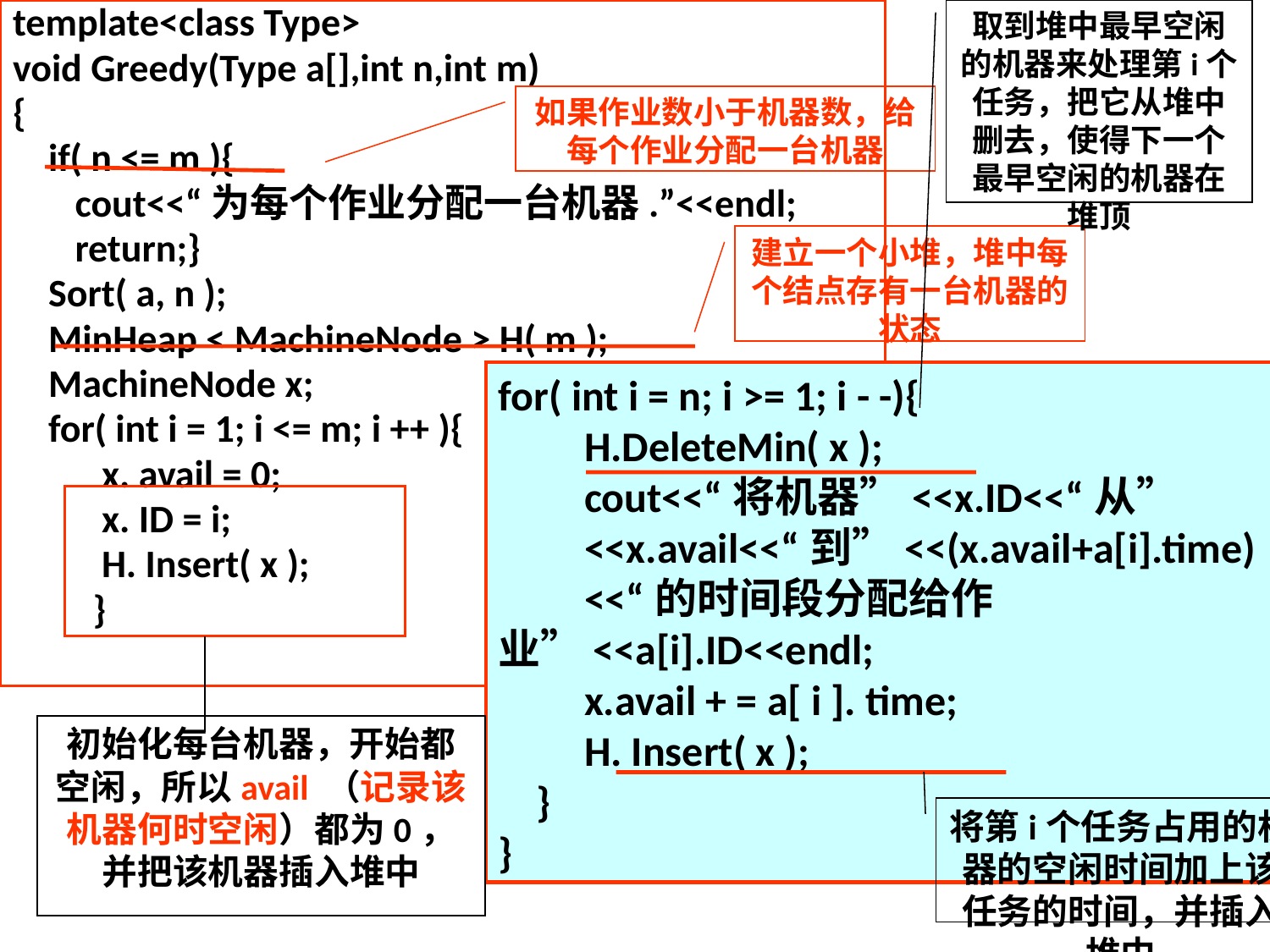

template<class Type>
void Greedy(Type a[],int n,int m)
{
    if( n <= m ){
       cout<<“为每个作业分配一台机器.”<<endl;
       return;}
    Sort( a, n );
    MinHeap < MachineNode > H( m );
    MachineNode x;
    for( int i = 1; i <= m; i ++ ){
          x. avail = 0;
          x. ID = i;
          H. Insert( x );
         }

取到堆中最早空闲的机器来处理第i个任务，把它从堆中删去，使得下一个最早空闲的机器在堆顶
如果作业数小于机器数，给每个作业分配一台机器

建立一个小堆，堆中每个结点存有一台机器的状态

for( int i = n; i >= 1; i - -){
         H.DeleteMin( x );
         cout<<“将机器”<<x.ID<<“从”
         <<x.avail<<“到”<<(x.avail+a[i].time)
         <<“的时间段分配给作业”<<a[i].ID<<endl;
         x.avail + = a[ i ]. time;
         H. Insert( x );
    }
}

初始化每台机器，开始都空闲，所以avail （记录该机器何时空闲）都为0，并把该机器插入堆中

将第i个任务占用的机器的空闲时间加上该任务的时间，并插入堆中
◎Software College, NEU
67